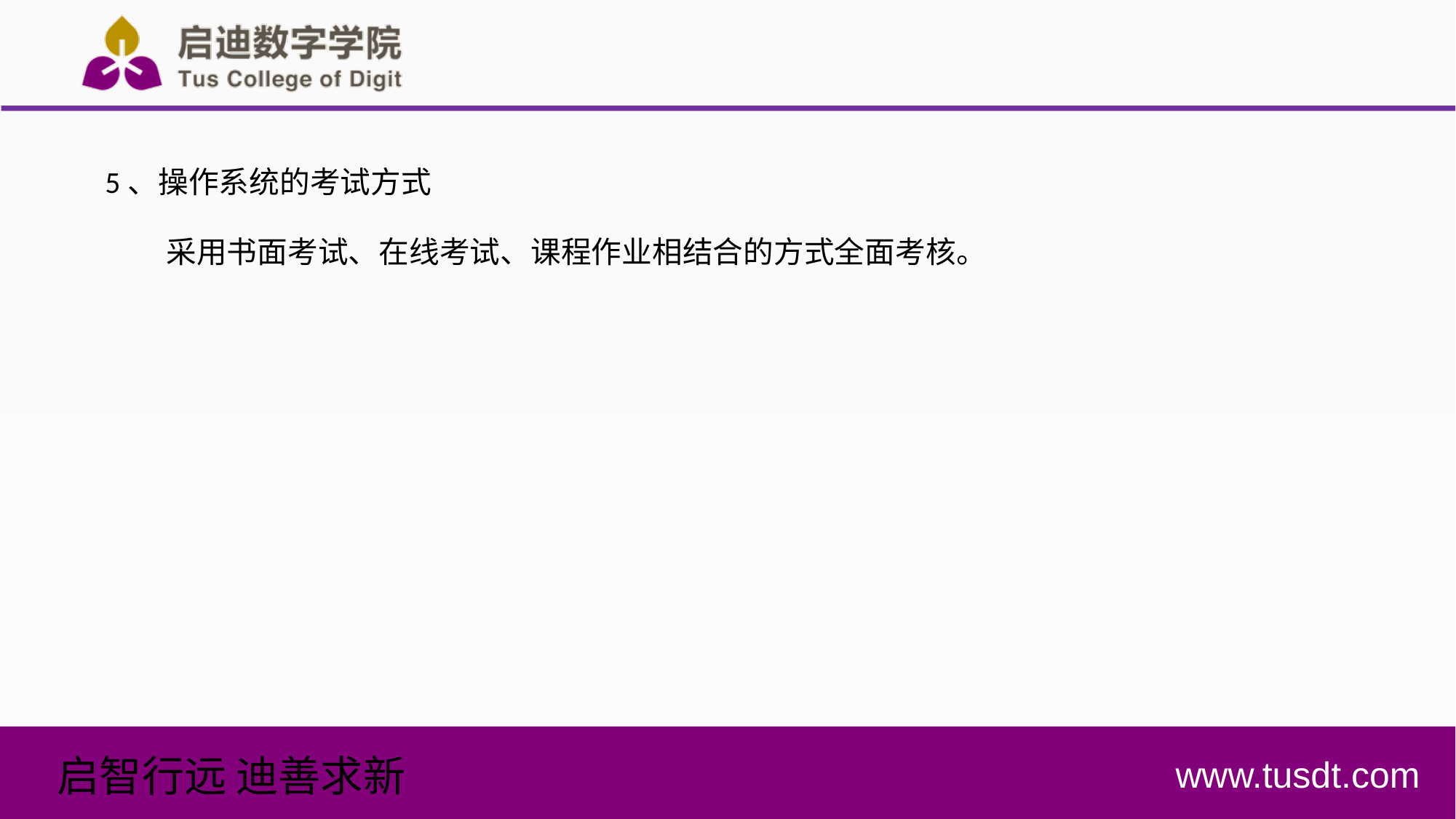

5、操作系统的考试方式
        采用书面考试、在线考试、课程作业相结合的方式全面考核。